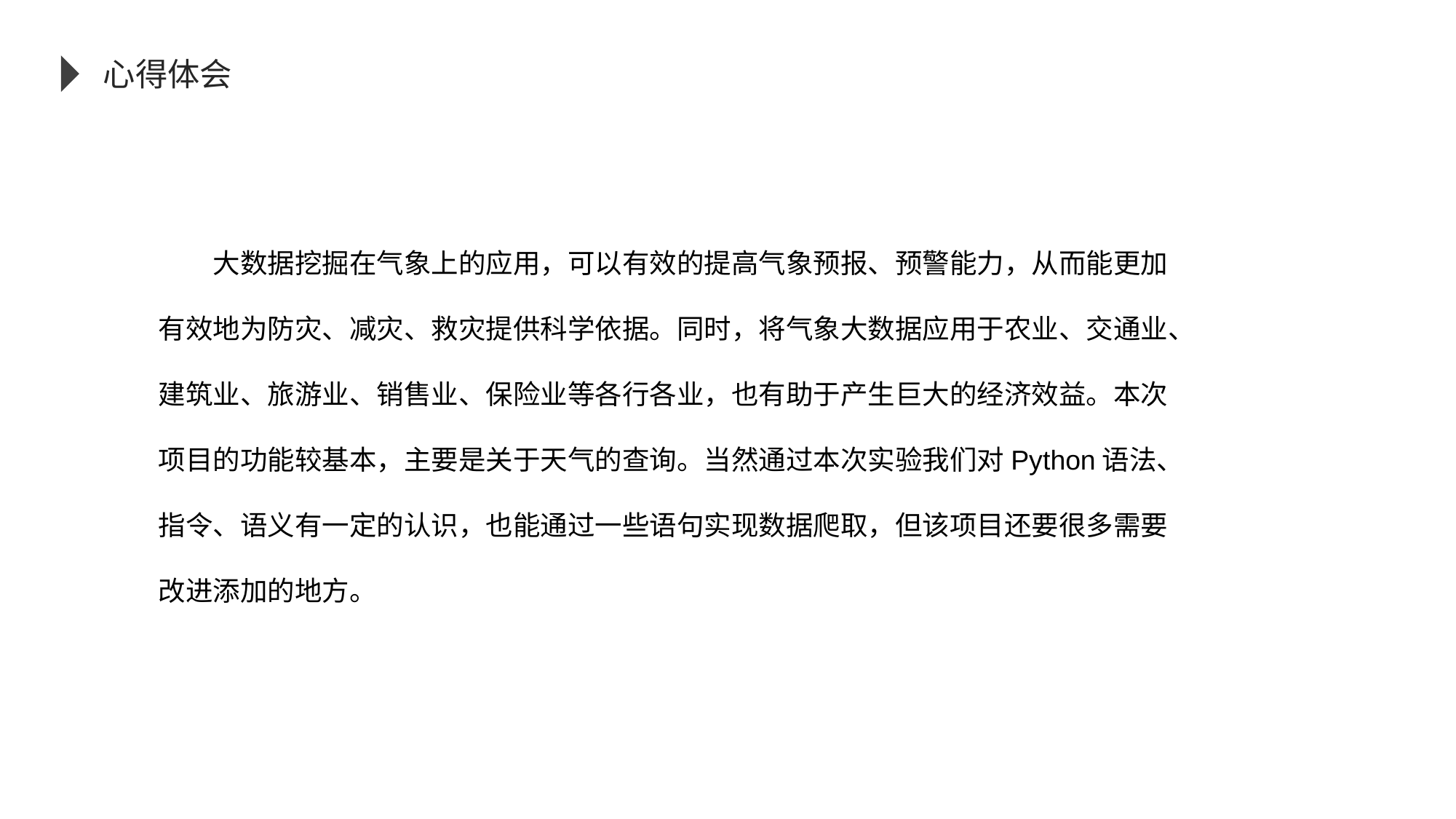

心得体会

大数据挖掘在气象上的应用，可以有效的提高气象预报、预警能力，从而能更加有效地为防灾、减灾、救灾提供科学依据。同时，将气象大数据应用于农业、交通业、建筑业、旅游业、销售业、保险业等各行各业，也有助于产生巨大的经济效益。本次项目的功能较基本，主要是关于天气的查询。当然通过本次实验我们对Python语法、指令、语义有一定的认识，也能通过一些语句实现数据爬取，但该项目还要很多需要改进添加的地方。